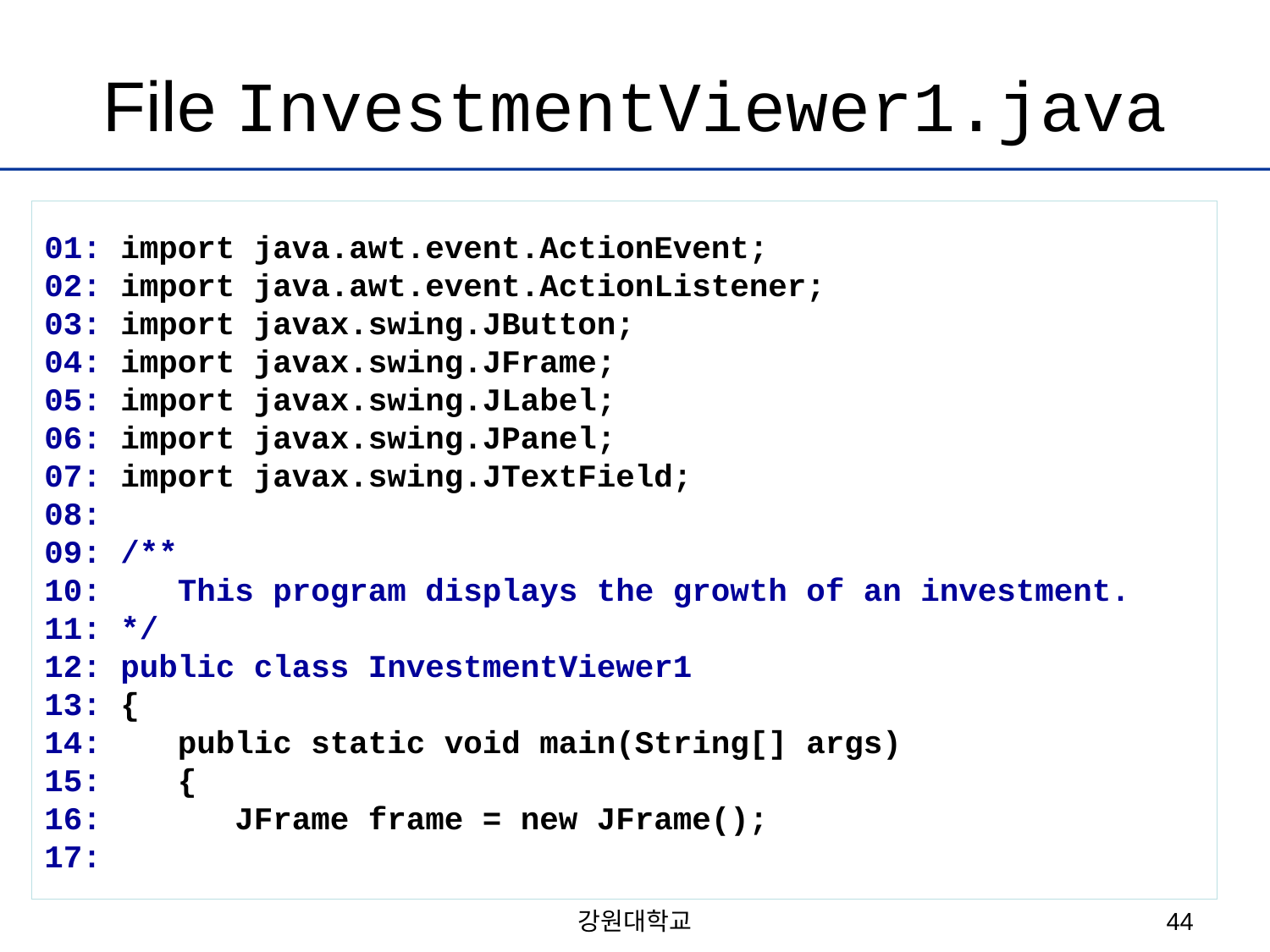

# File InvestmentViewer1.java

01: import java.awt.event.ActionEvent;
02: import java.awt.event.ActionListener;
03: import javax.swing.JButton;
04: import javax.swing.JFrame;
05: import javax.swing.JLabel;
06: import javax.swing.JPanel;
07: import javax.swing.JTextField;
08:
09: /**
10:    This program displays the growth of an investment.
11: */
12: public class InvestmentViewer1
13: {
14:    public static void main(String[] args)
15:    {
16:       JFrame frame = new JFrame();
17:
강원대학교
44